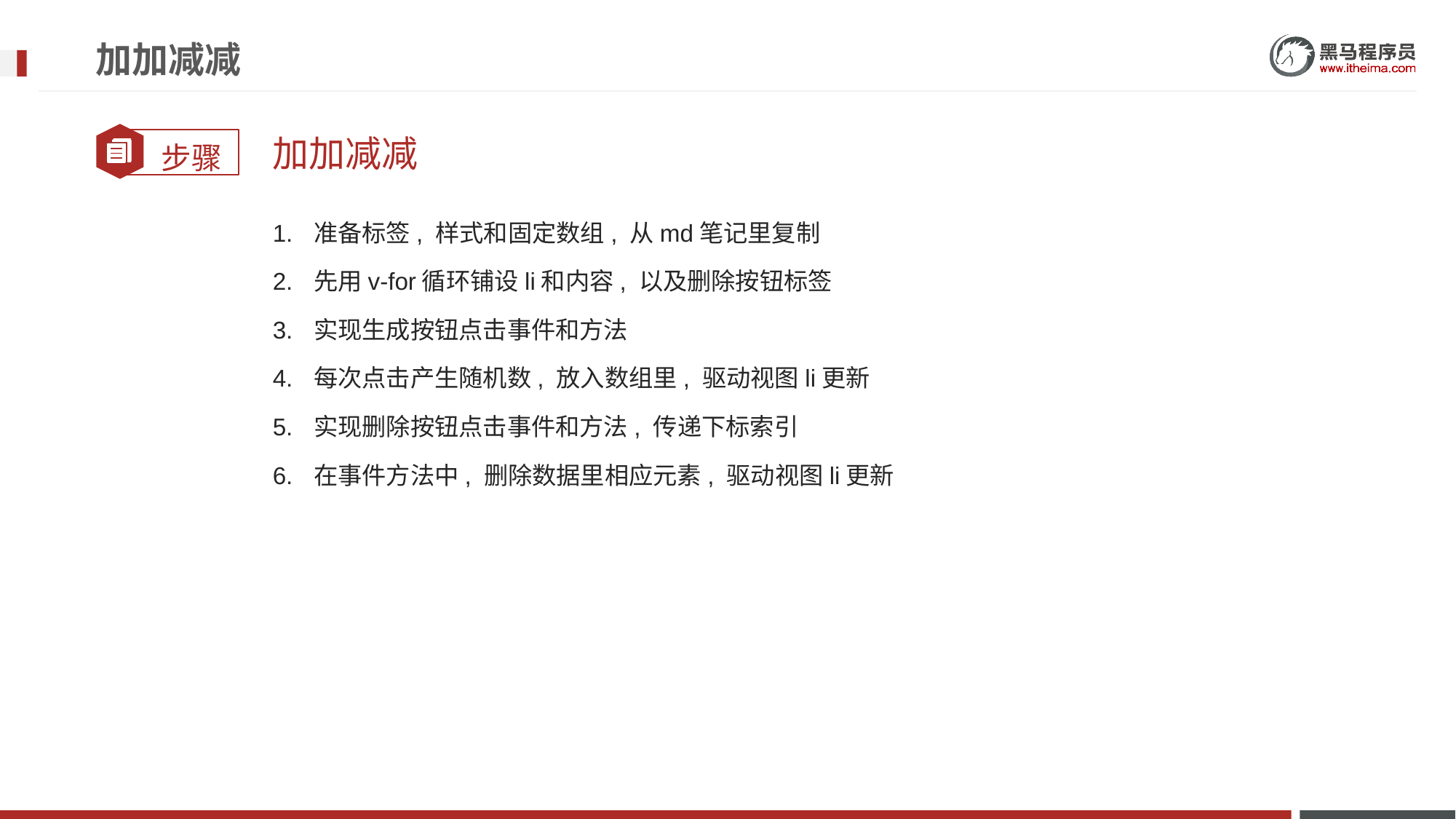

# 加加减减
加加减减
准备标签, 样式和固定数组, 从md笔记里复制
先用v-for循环铺设li和内容, 以及删除按钮标签
实现生成按钮点击事件和方法
每次点击产生随机数, 放入数组里, 驱动视图li更新
实现删除按钮点击事件和方法, 传递下标索引
在事件方法中, 删除数据里相应元素, 驱动视图li更新